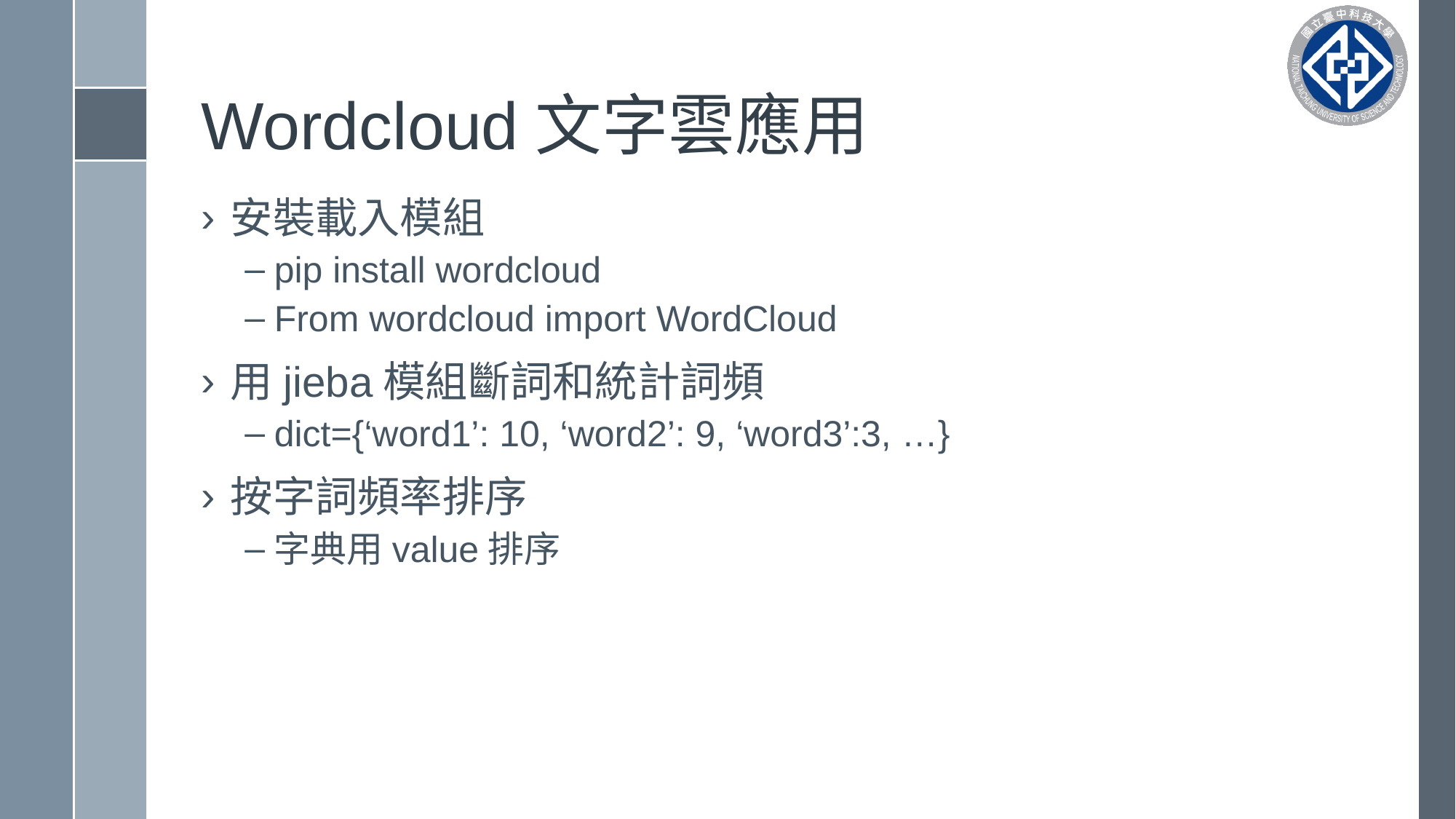

# Wordcloud文字雲應用
安裝載入模組
pip install wordcloud
From wordcloud import WordCloud
用jieba模組斷詞和統計詞頻
dict={‘word1’: 10, ‘word2’: 9, ‘word3’:3, …}
按字詞頻率排序
字典用value排序